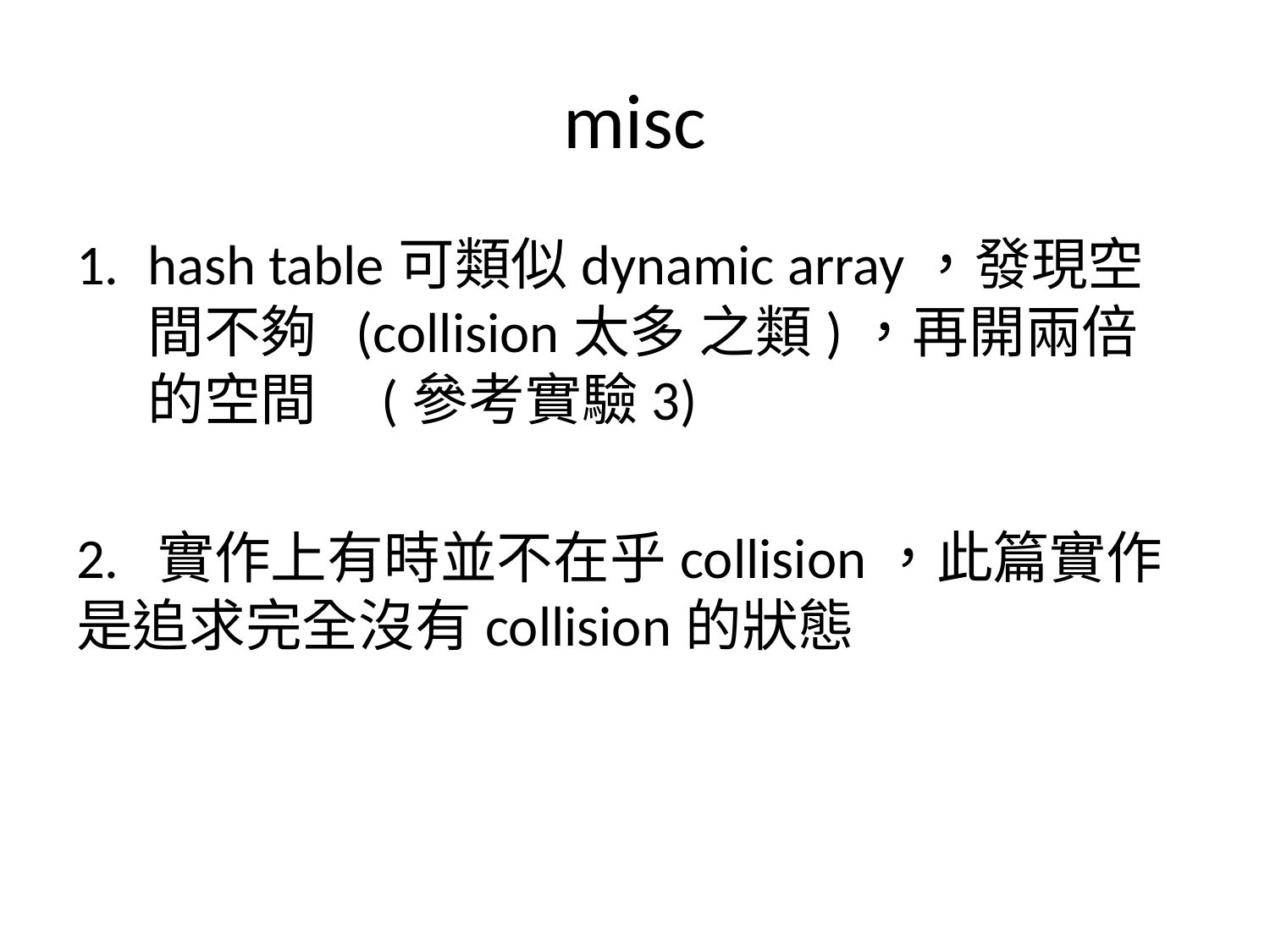

# misc
hash table可類似dynamic array，發現空間不夠  (collision太多 之類)，再開兩倍的空間    (參考實驗3)

2.  實作上有時並不在乎collision，此篇實作是追求完全沒有collision的狀態